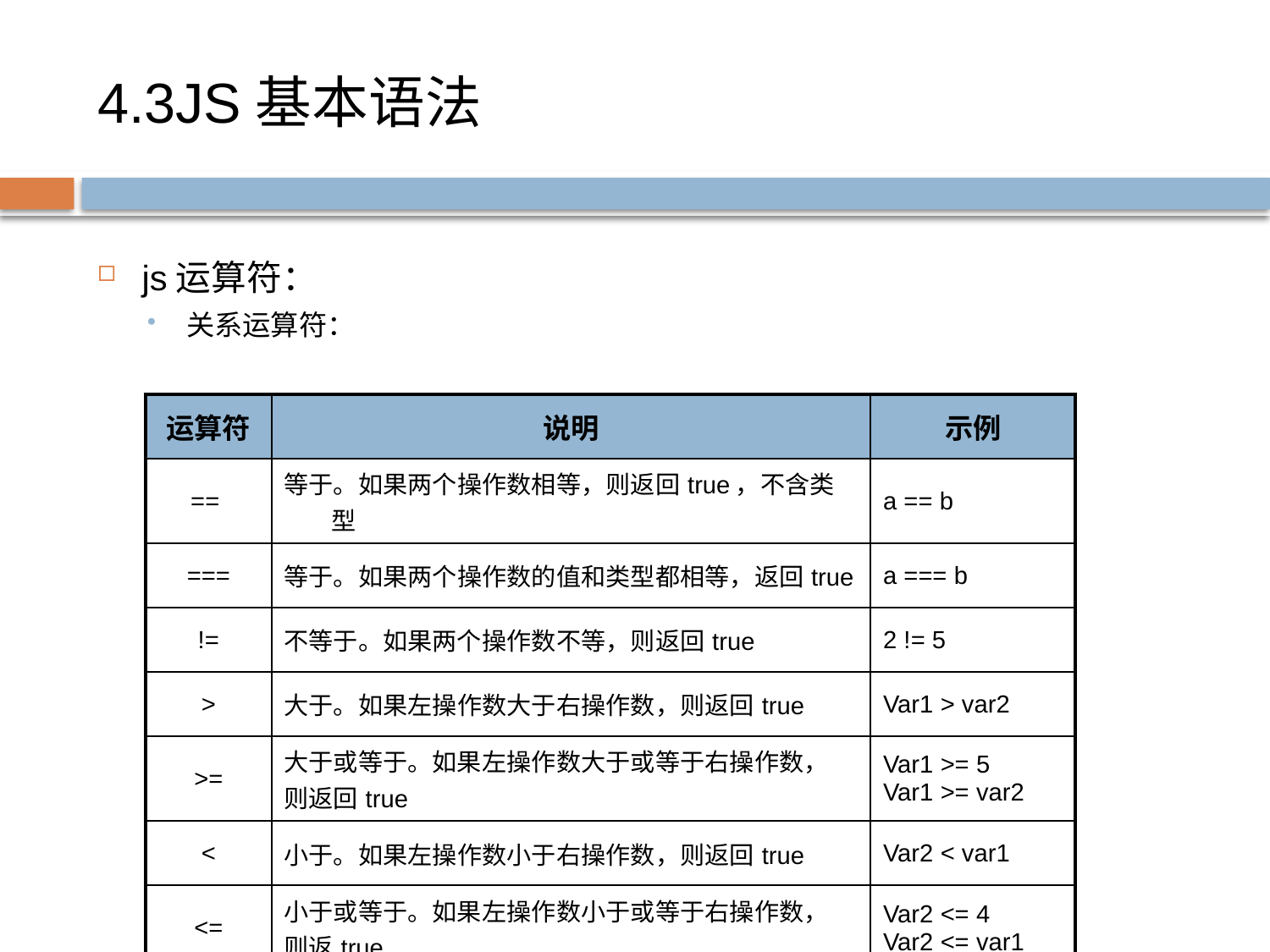

# 4.3JS基本语法
js运算符：
关系运算符：
| 运算符 | 说明 | 示例 |
| --- | --- | --- |
| == | 等于。如果两个操作数相等，则返回true，不含类型 | a == b |
| === | 等于。如果两个操作数的值和类型都相等，返回true | a === b |
| != | 不等于。如果两个操作数不等，则返回true | 2 != 5 |
| > | 大于。如果左操作数大于右操作数，则返回true | Var1 > var2 |
| >= | 大于或等于。如果左操作数大于或等于右操作数， 则返回true | Var1 >= 5 Var1 >= var2 |
| < | 小于。如果左操作数小于右操作数，则返回true | Var2 < var1 |
| <= | 小于或等于。如果左操作数小于或等于右操作数， 则返true | Var2 <= 4 Var2 <= var1 |